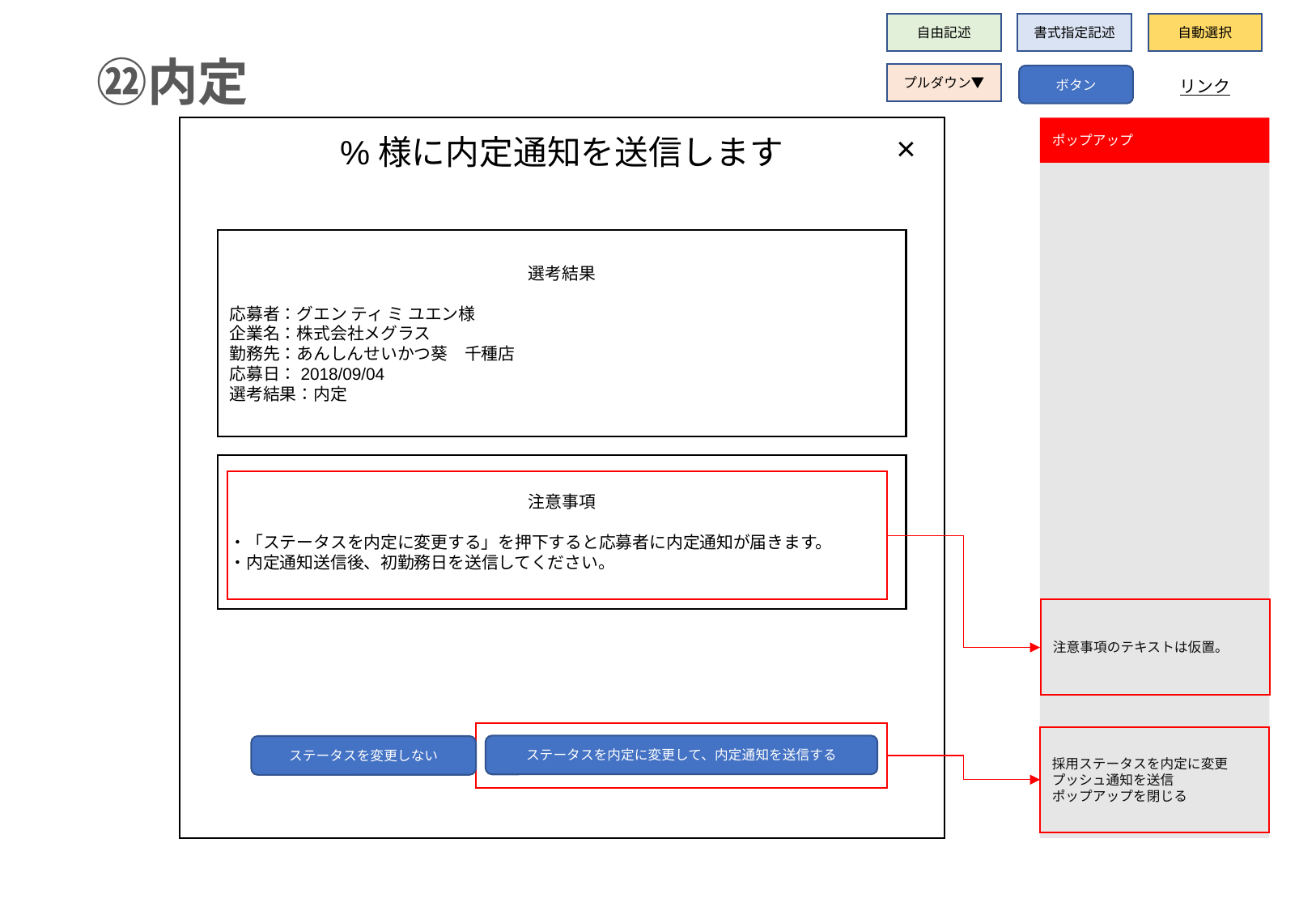

自由記述
書式指定記述
自動選択
㉒内定
プルダウン▼
ボタン
リンク

ポップアップ
×
%様に内定通知を送信します
選考結果

応募者：グエン ティ ミ ユエン様
企業名：株式会社メグラス
勤務先：あんしんせいかつ葵　千種店
応募日：2018/09/04
選考結果：内定
注意事項

・「ステータスを内定に変更する」を押下すると応募者に内定通知が届きます。
・内定通知送信後、初勤務日を送信してください。

注意事項のテキストは仮置。

採用ステータスを内定に変更
プッシュ通知を送信
ポップアップを閉じる
ステータスを内定に変更して、内定通知を送信する
ステータスを変更しない